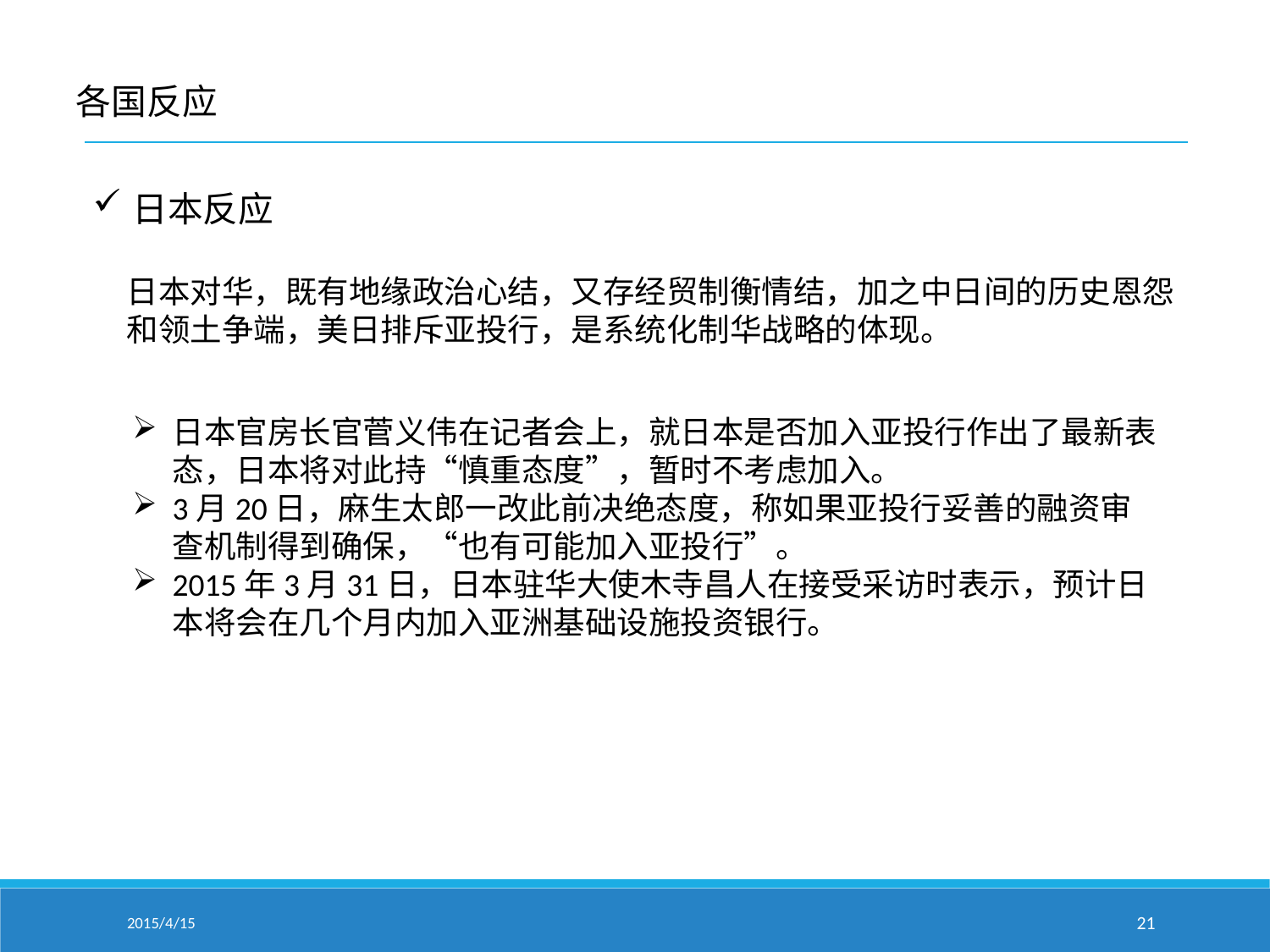

各国反应
日本反应
日本对华，既有地缘政治心结，又存经贸制衡情结，加之中日间的历史恩怨和领土争端，美日排斥亚投行，是系统化制华战略的体现。
日本官房长官菅义伟在记者会上，就日本是否加入亚投行作出了最新表态，日本将对此持“慎重态度”，暂时不考虑加入。
3月20日，麻生太郎一改此前决绝态度，称如果亚投行妥善的融资审查机制得到确保，“也有可能加入亚投行”。
2015年3月31日，日本驻华大使木寺昌人在接受采访时表示，预计日本将会在几个月内加入亚洲基础设施投资银行。
2015/4/15
21